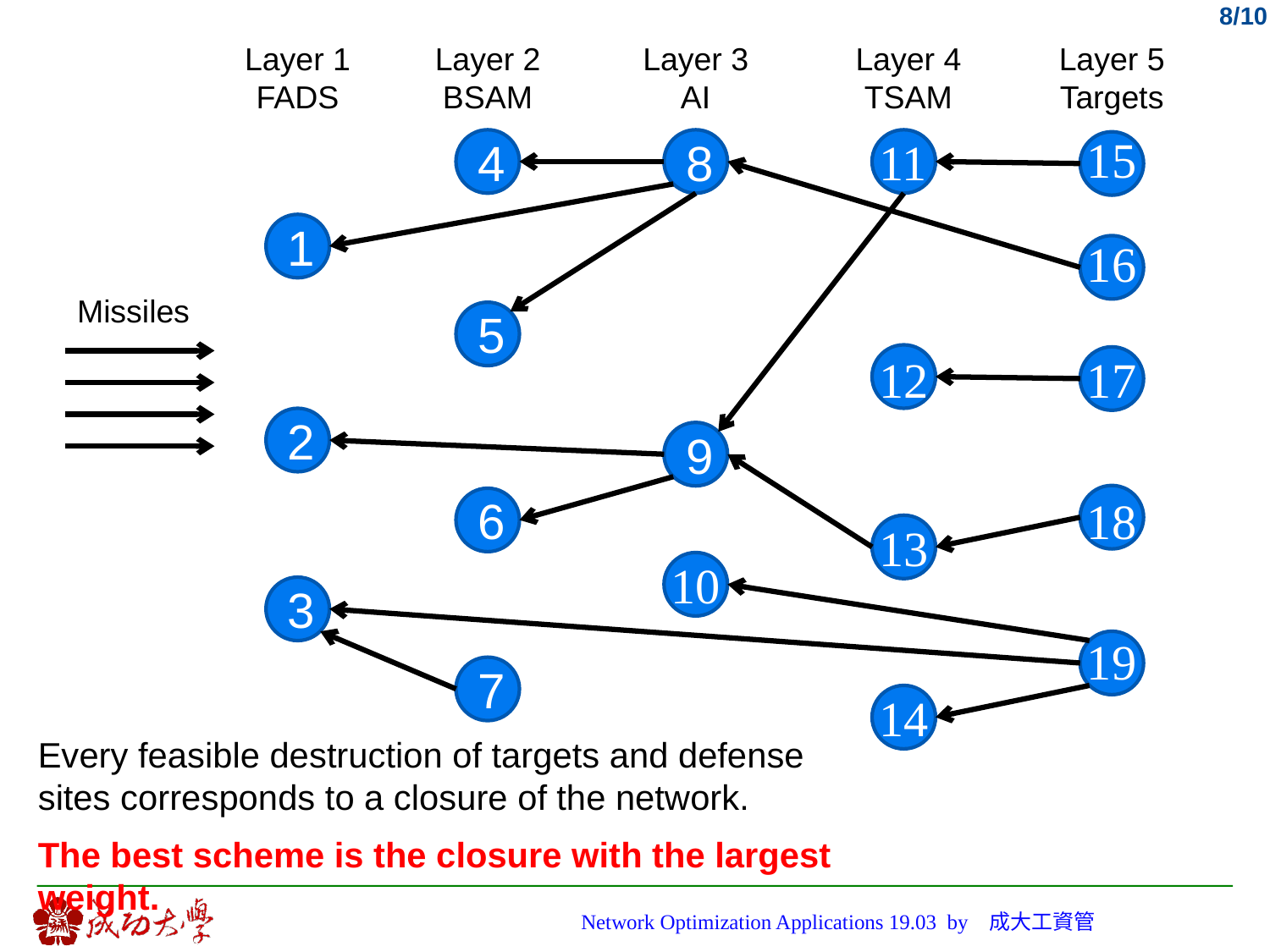

Layer 5
Targets
Layer 3
AI
Layer 2
BSAM
Layer 1
FADS
Layer 4
TSAM

15
11
4
8

1
16

Missiles
5
12
17

2
9
18

6
13

10

3
19

7
14

Every feasible destruction of targets and defense sites corresponds to a closure of the network.
The best scheme is the closure with the largest weight.
Network Optimization Applications 19.03  by   成大工資管